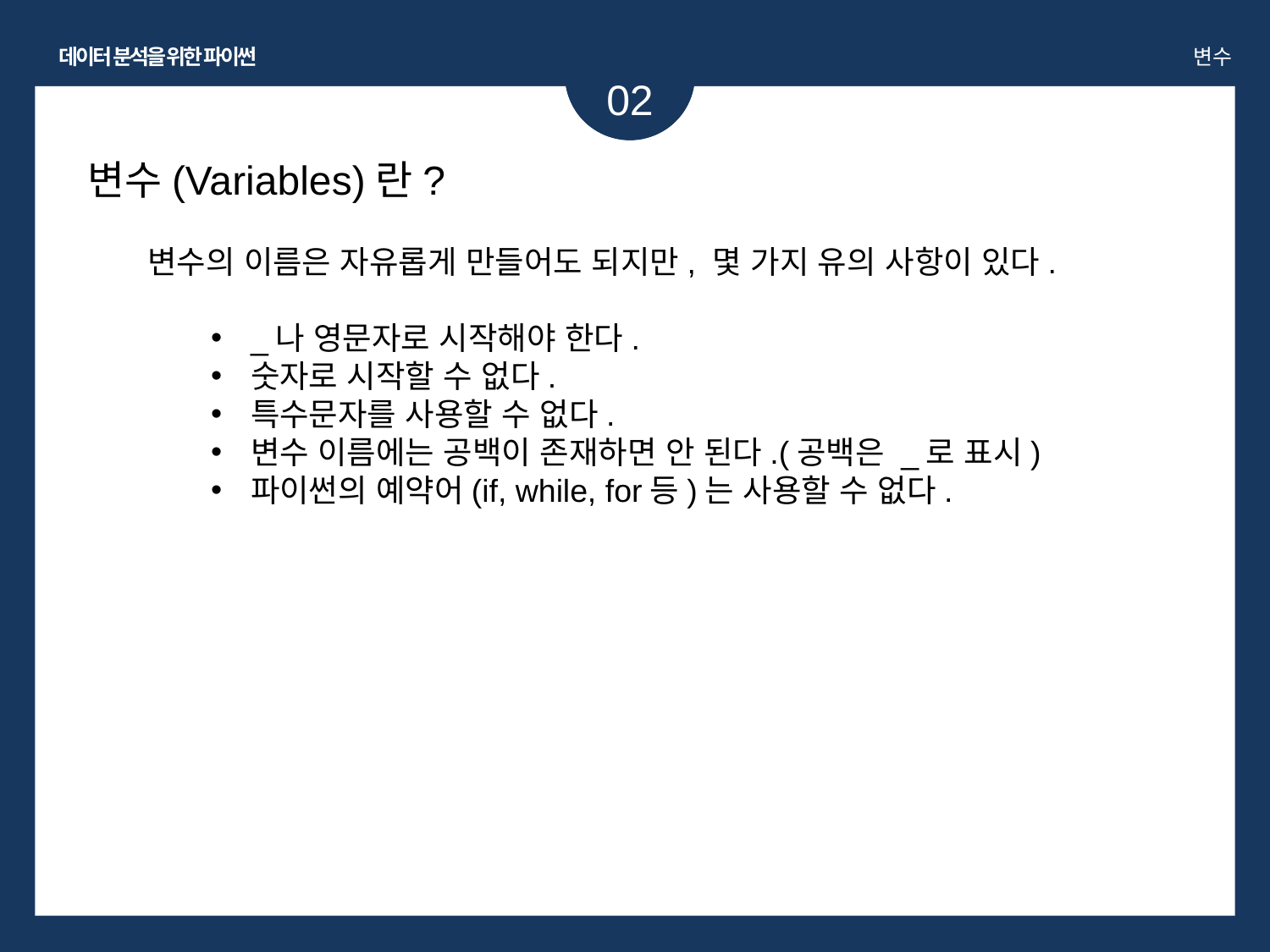

데이터 분석을 위한 파이썬
변수
02
변수(Variables)란?
변수의 이름은 자유롭게 만들어도 되지만, 몇 가지 유의 사항이 있다.

_나 영문자로 시작해야 한다.
숫자로 시작할 수 없다.
특수문자를 사용할 수 없다.
변수 이름에는 공백이 존재하면 안 된다.(공백은 _로 표시)
파이썬의 예약어(if, while, for등)는 사용할 수 없다.